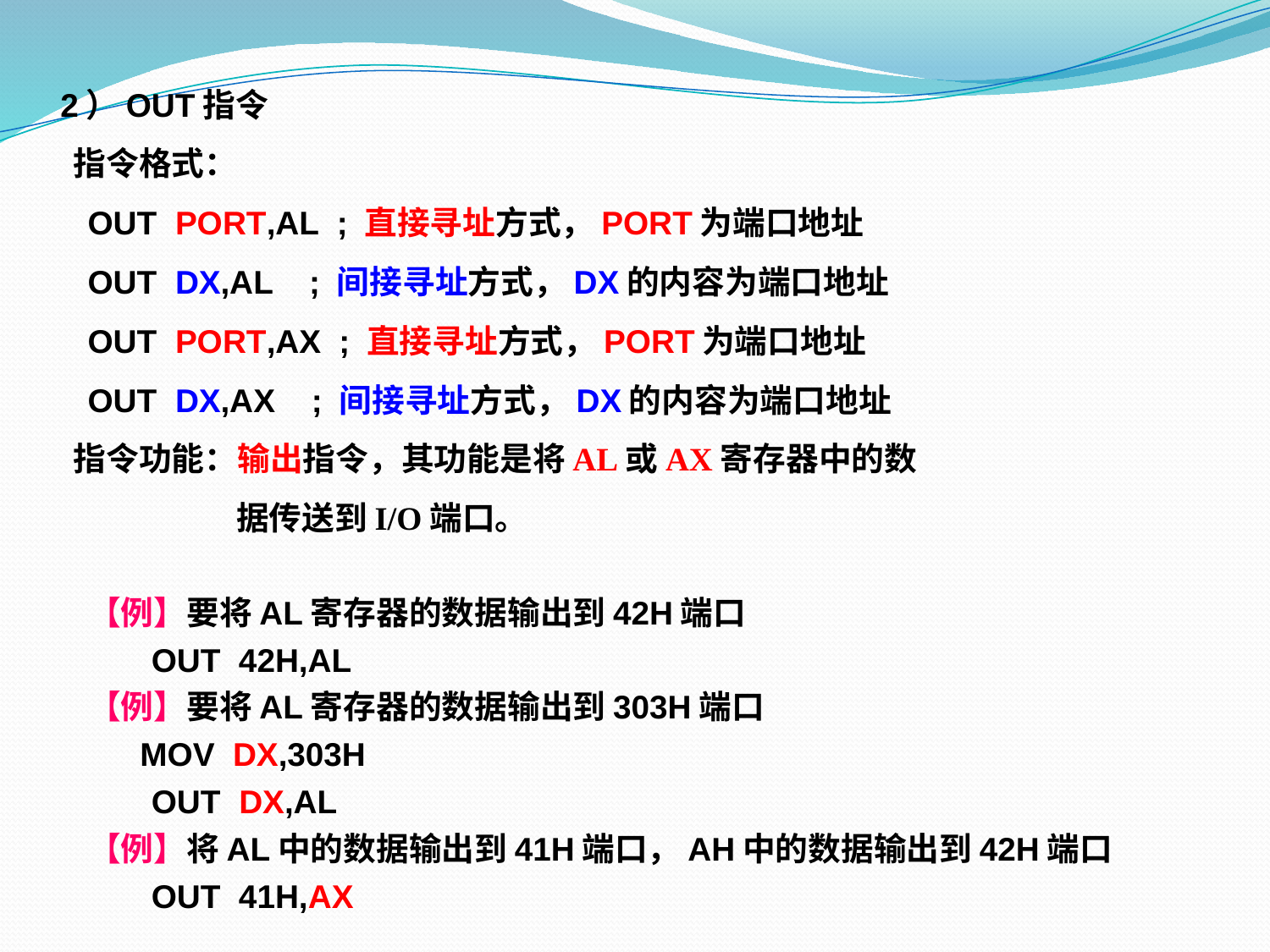

2）OUT指令
  指令格式：
    OUT  PORT,AL  ; 直接寻址方式，PORT为端口地址
    OUT  DX,AL    ; 间接寻址方式，DX的内容为端口地址
    OUT  PORT,AX  ; 直接寻址方式，PORT为端口地址
    OUT  DX,AX    ; 间接寻址方式，DX的内容为端口地址
  指令功能：输出指令，其功能是将AL或AX寄存器中的数
                        据传送到I/O端口。

    【例】要将AL寄存器的数据输出到42H端口
           OUT  42H,AL
    【例】要将AL寄存器的数据输出到303H端口
           MOV  DX,303H
           OUT  DX,AL
    【例】将AL中的数据输出到41H端口，AH中的数据输出到42H端口
           OUT  41H,AX